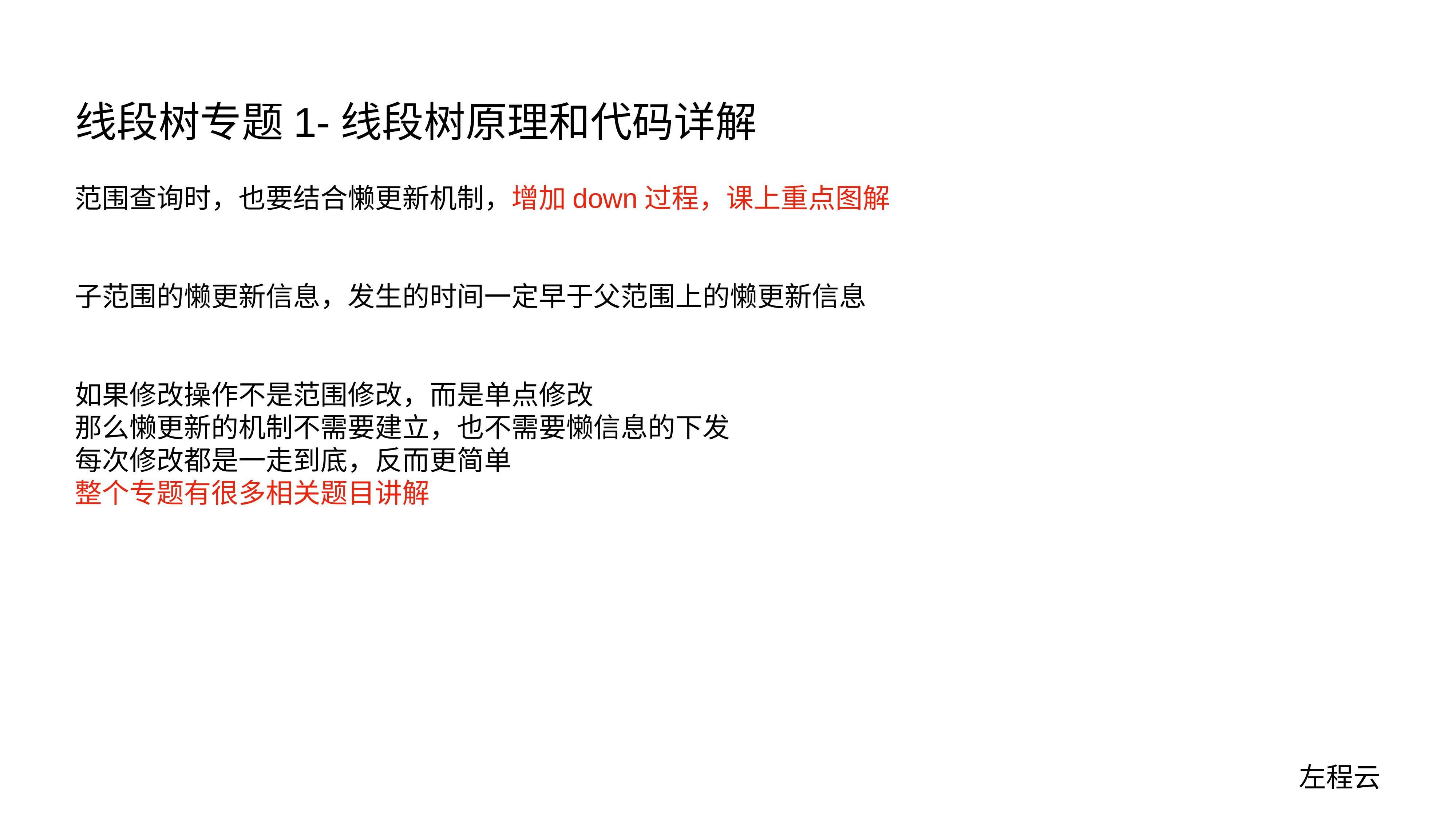

# 线段树专题1-线段树原理和代码详解
范围查询时，也要结合懒更新机制，增加down过程，课上重点图解

子范围的懒更新信息，发生的时间一定早于父范围上的懒更新信息

如果修改操作不是范围修改，而是单点修改
那么懒更新的机制不需要建立，也不需要懒信息的下发
每次修改都是一走到底，反而更简单
整个专题有很多相关题目讲解
左程云